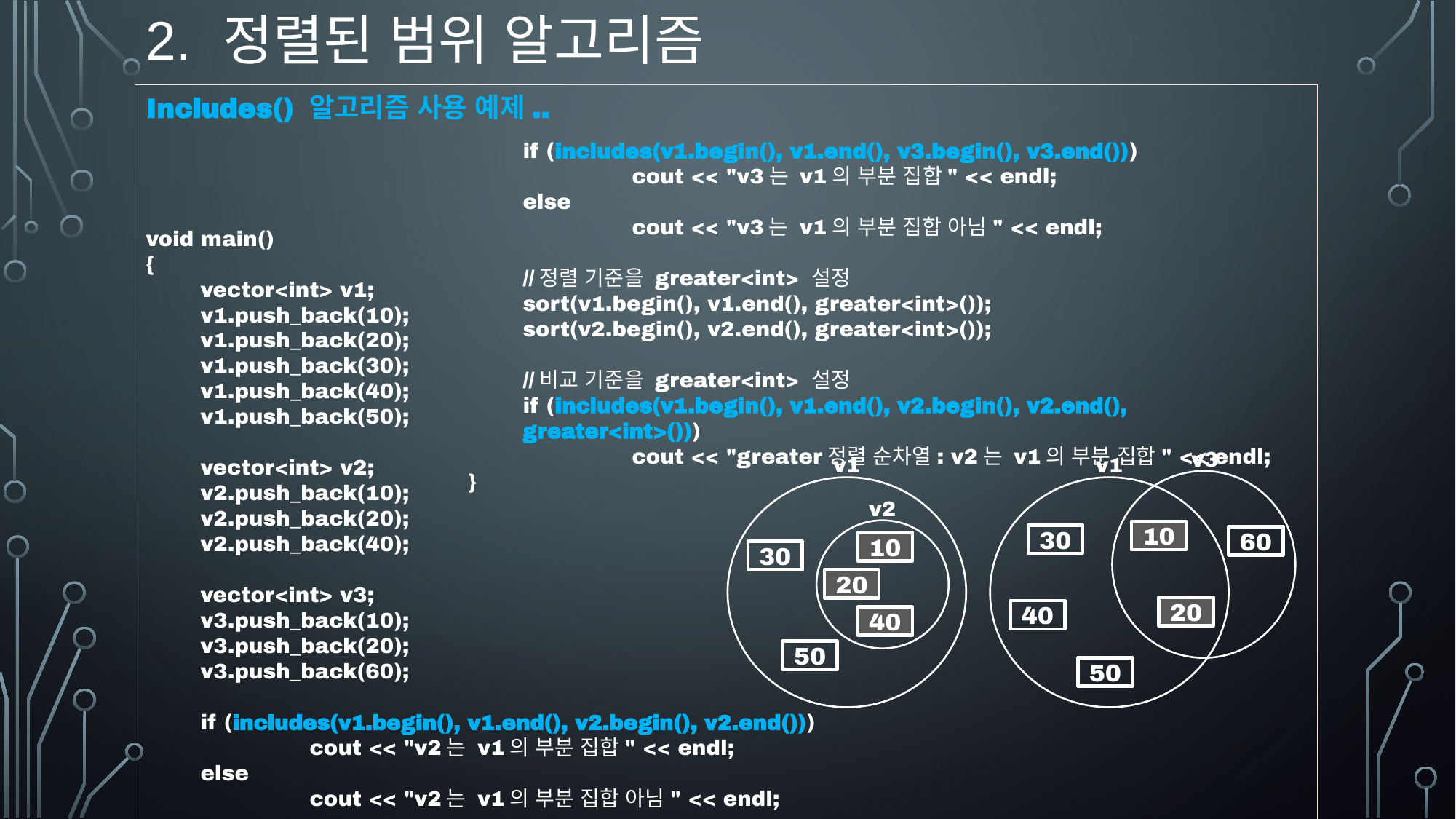

# 2. 정렬된 범위 알고리즘
Includes() 알고리즘 사용 예제..

void main()
{
vector<int> v1;
v1.push_back(10);
v1.push_back(20);
v1.push_back(30);
v1.push_back(40);
v1.push_back(50);

vector<int> v2;
v2.push_back(10);
v2.push_back(20);
v2.push_back(40);

vector<int> v3;
v3.push_back(10);
v3.push_back(20);
v3.push_back(60);

if (includes(v1.begin(), v1.end(), v2.begin(), v2.end()))
	cout << "v2는 v1의 부분 집합" << endl;
else
	cout << "v2는 v1의 부분 집합 아님" << endl;

if (includes(v1.begin(), v1.end(), v3.begin(), v3.end()))
	cout << "v3는 v1의 부분 집합" << endl;
else
	cout << "v3는 v1의 부분 집합 아님" << endl;

//정렬 기준을 greater<int> 설정
sort(v1.begin(), v1.end(), greater<int>());
sort(v2.begin(), v2.end(), greater<int>());

//비교 기준을 greater<int> 설정
if (includes(v1.begin(), v1.end(), v2.begin(), v2.end(), greater<int>()))
	cout << "greater정렬 순차열: v2는 v1의 부분 집합" << endl;
}
v3
v1
v1

v2

10
30
60
10
30
20
20
40
40
50
50